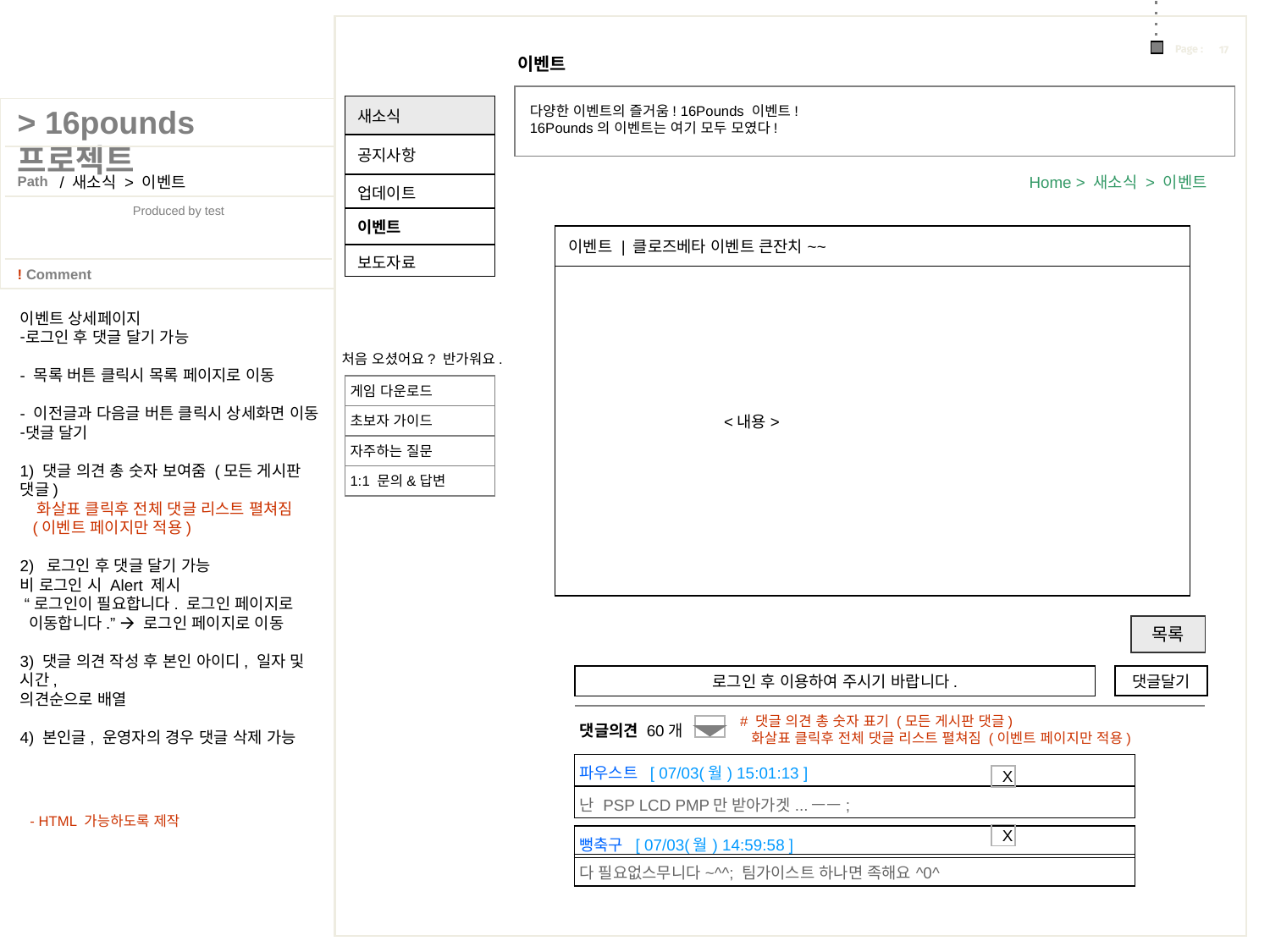

이벤트

| 새소식 |
| --- |
| 공지사항 |
| 업데이트 |
| 이벤트 |
| 보도자료 |
다양한 이벤트의 즐거움! 16Pounds 이벤트!
16Pounds의 이벤트는 여기 모두 모였다!
/ 새소식 > 이벤트
Home > 새소식 > 이벤트
| 이벤트 | 클로즈베타 이벤트 큰잔치~~ |
| --- |
| <내용> |

이벤트 상세페이지
로그인 후 댓글 달기 가능
- 목록 버튼 클릭시 목록 페이지로 이동
- 이전글과 다음글 버튼 클릭시 상세화면 이동
댓글 달기
1) 댓글 의견 총 숫자 보여줌 (모든 게시판 댓글)
   화살표 클릭후 전체 댓글 리스트 펼쳐짐
  (이벤트 페이지만 적용)
2)  로그인 후 댓글 달기 가능
비 로그인 시 Alert 제시
 “ 로그인이 필요합니다. 로그인 페이지로
  이동합니다.” 🡪 로그인 페이지로 이동
3) 댓글 의견 작성 후 본인 아이디, 일자 및 시간,
의견순으로 배열
4) 본인글, 운영자의 경우 댓글 삭제 가능
처음 오셨어요? 반가워요.
게임 다운로드
초보자 가이드
자주하는 질문
1:1 문의&답변
목록
로그인 후 이용하여 주시기 바랍니다.
댓글달기
# 댓글 의견 총 숫자 표기 (모든 게시판 댓글) 화살표 클릭후 전체 댓글 리스트 펼쳐짐 (이벤트 페이지만 적용)
댓글의견 60개

| 파우스트  [ 07/03(월) 15:01:13 ] |
| --- |
X
| 난 PSP LCD PMP만 받아가겟...ㅡㅡ; |
| --- |
- HTML 가능하도록 제작
X
| 뻥축구  [ 07/03(월) 14:59:58 ] |
| --- |
| 다 필요없스무니다~^^; 팀가이스트 하나면 족해요^0^ |
| --- |